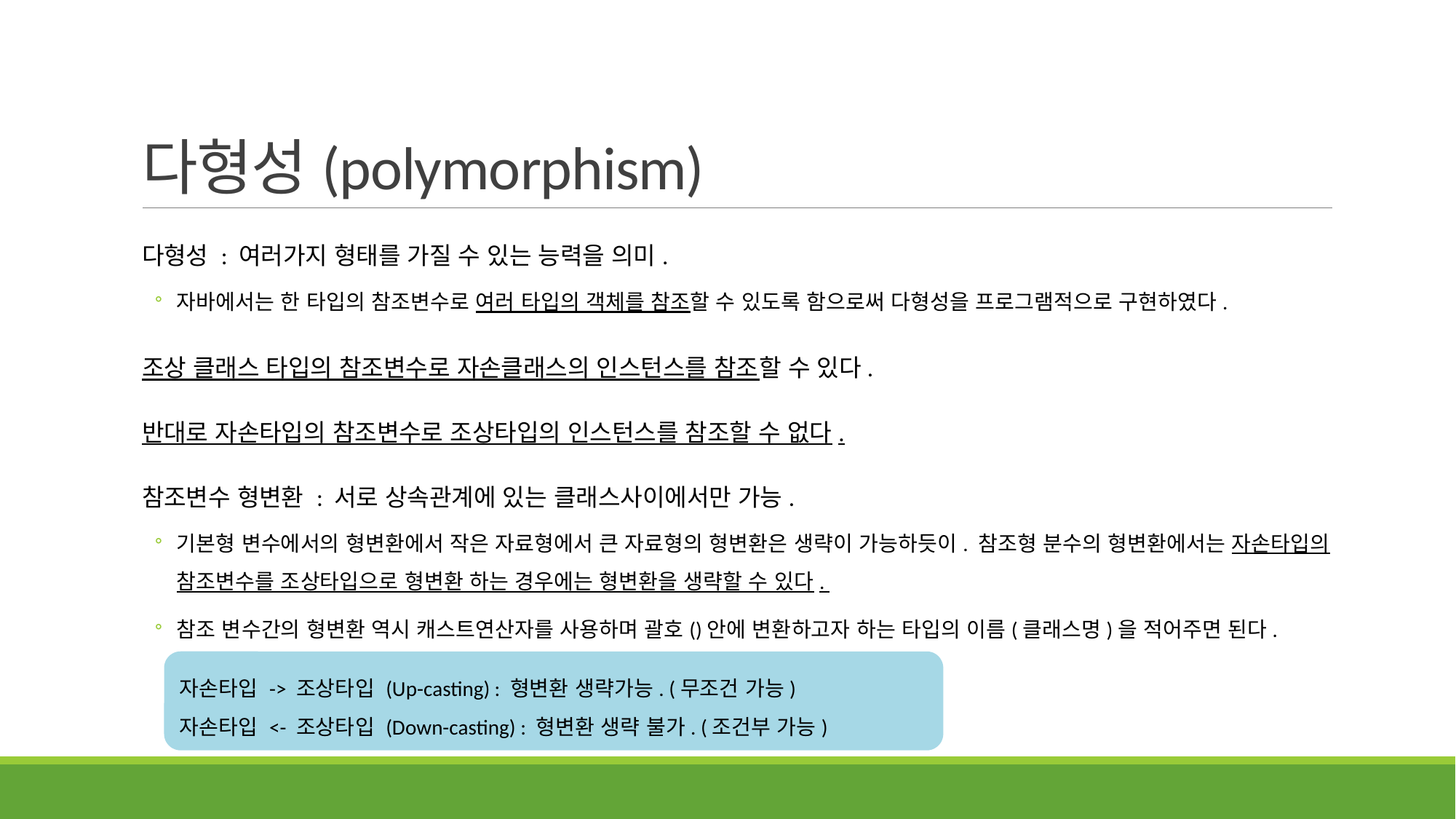

# 다형성(polymorphism)
다형성 : 여러가지 형태를 가질 수 있는 능력을 의미.
자바에서는 한 타입의 참조변수로 여러 타입의 객체를 참조할 수 있도록 함으로써 다형성을 프로그램적으로 구현하였다.
조상 클래스 타입의 참조변수로 자손클래스의 인스턴스를 참조할 수 있다.
반대로 자손타입의 참조변수로 조상타입의 인스턴스를 참조할 수 없다.
참조변수 형변환 : 서로 상속관계에 있는 클래스사이에서만 가능.
기본형 변수에서의 형변환에서 작은 자료형에서 큰 자료형의 형변환은 생략이 가능하듯이. 참조형 분수의 형변환에서는 자손타입의 참조변수를 조상타입으로 형변환 하는 경우에는 형변환을 생략할 수 있다.
참조 변수간의 형변환 역시 캐스트연산자를 사용하며 괄호()안에 변환하고자 하는 타입의 이름(클래스명)을 적어주면 된다.

자손타입 -> 조상타입 (Up-casting) : 형변환 생략가능. (무조건 가능)
자손타입 <- 조상타입 (Down-casting) : 형변환 생략 불가. (조건부 가능)